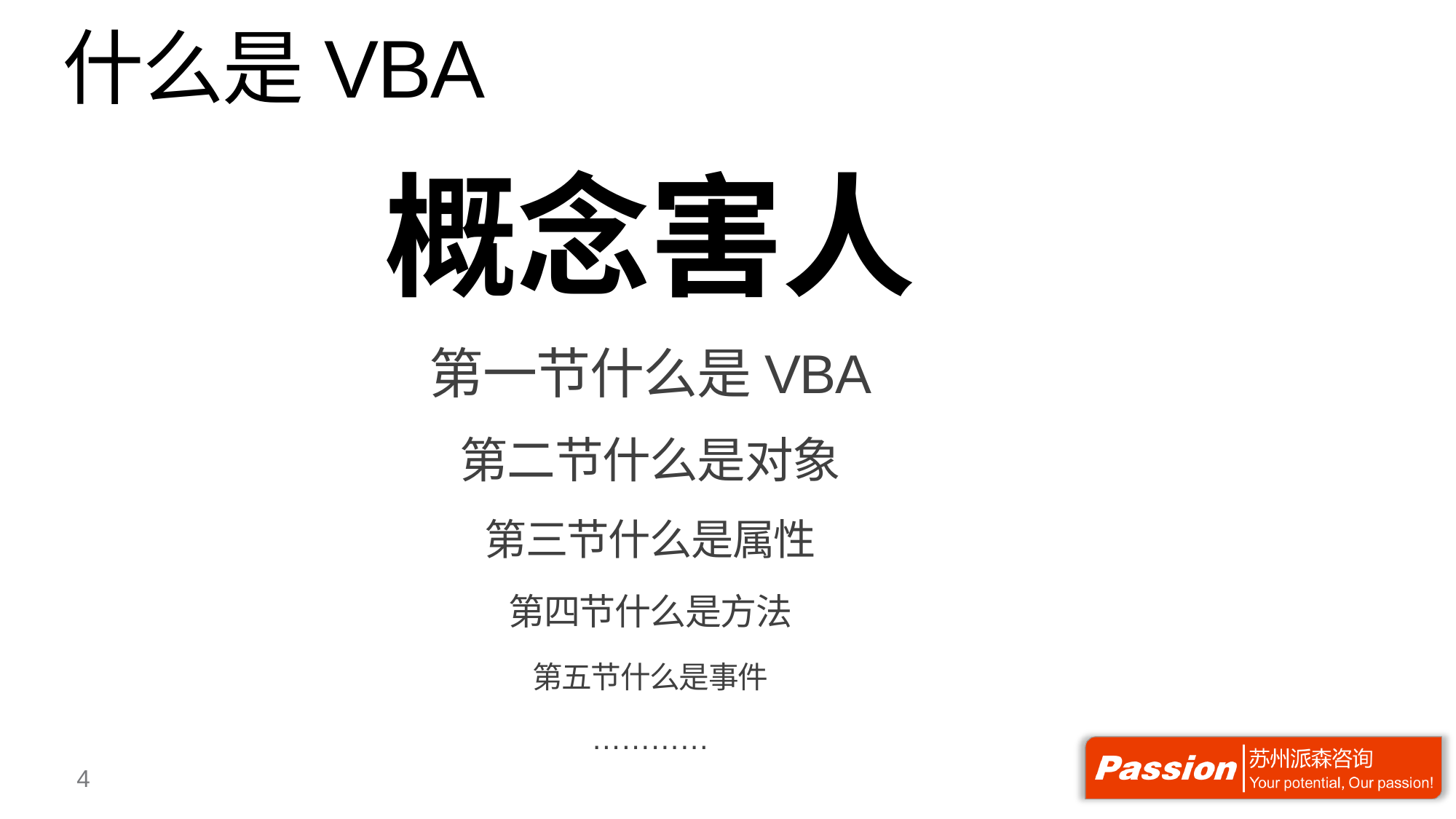

# 什么是VBA
概念害人
第一节什么是VBA
第二节什么是对象
第三节什么是属性
第四节什么是方法
第五节什么是事件
…………
4